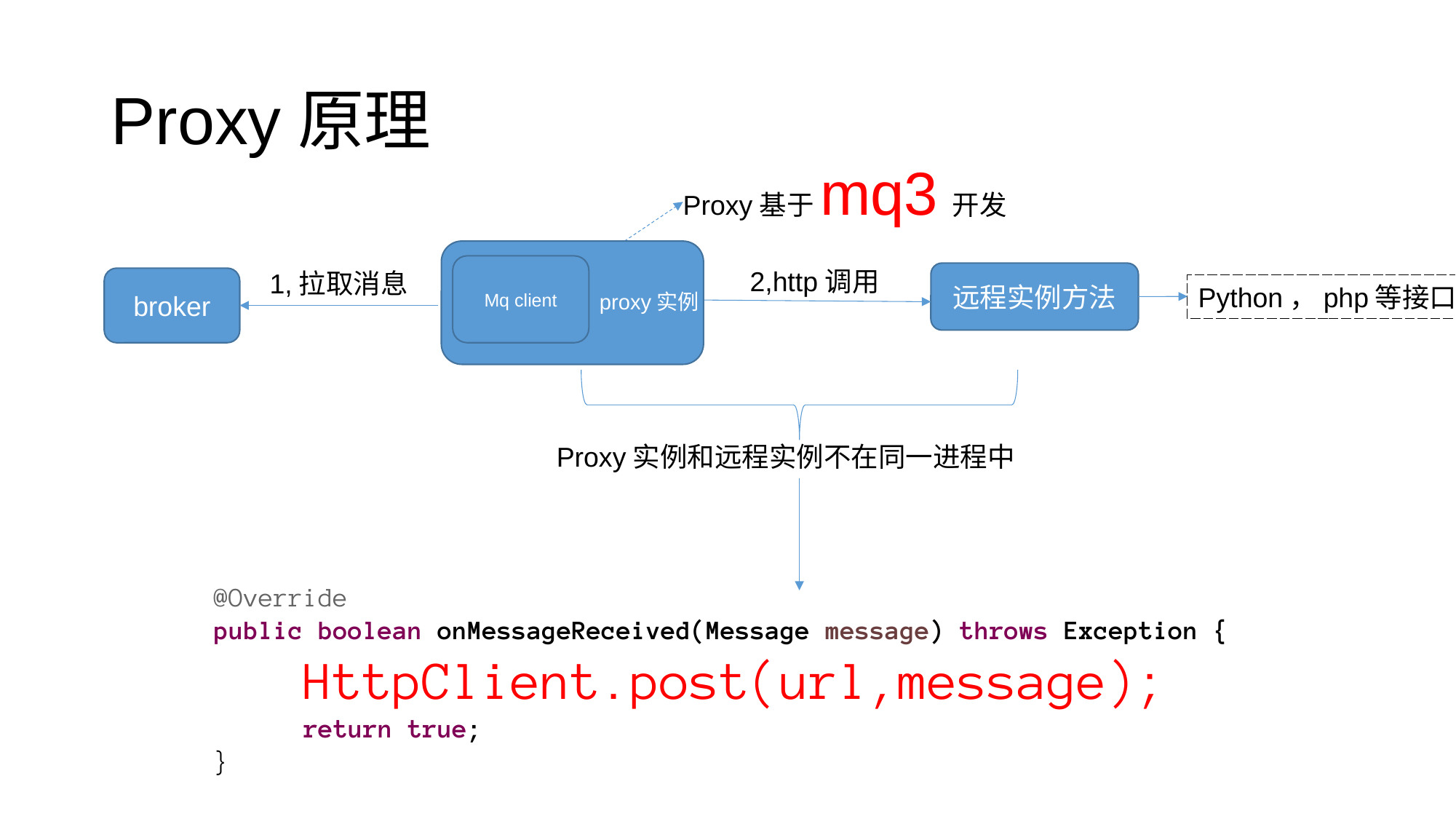

# Proxy原理
Proxy基于mq3 开发

Mq client
2,http调用
1,拉取消息
远程实例方法
broker
Python，php等接口
proxy实例
Proxy实例和远程实例不在同一进程中
@Override
public boolean onMessageReceived(Message message) throws Exception {
   HttpClient.post(url,message);
      return true;
}